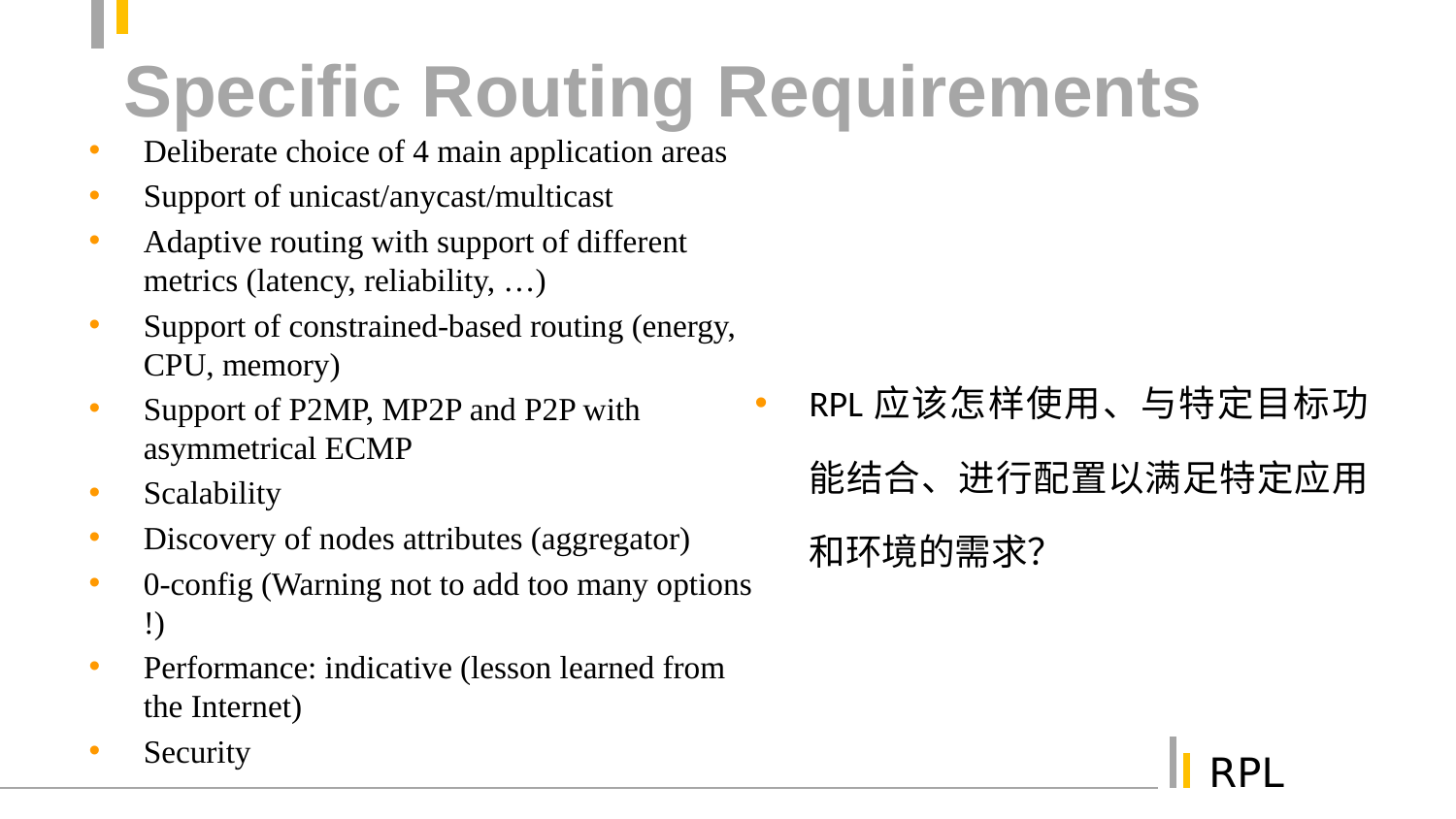

# Specific Routing Requirements
Deliberate choice of 4 main application areas
Support of unicast/anycast/multicast
Adaptive routing with support of different metrics (latency, reliability, …)
Support of constrained-based routing (energy, CPU, memory)
Support of P2MP, MP2P and P2P with asymmetrical ECMP
Scalability
Discovery of nodes attributes (aggregator)
0-config (Warning not to add too many options !)
Performance: indicative (lesson learned from the Internet)
Security
RPL应该怎样使用、与特定目标功能结合、进行配置以满足特定应用和环境的需求？